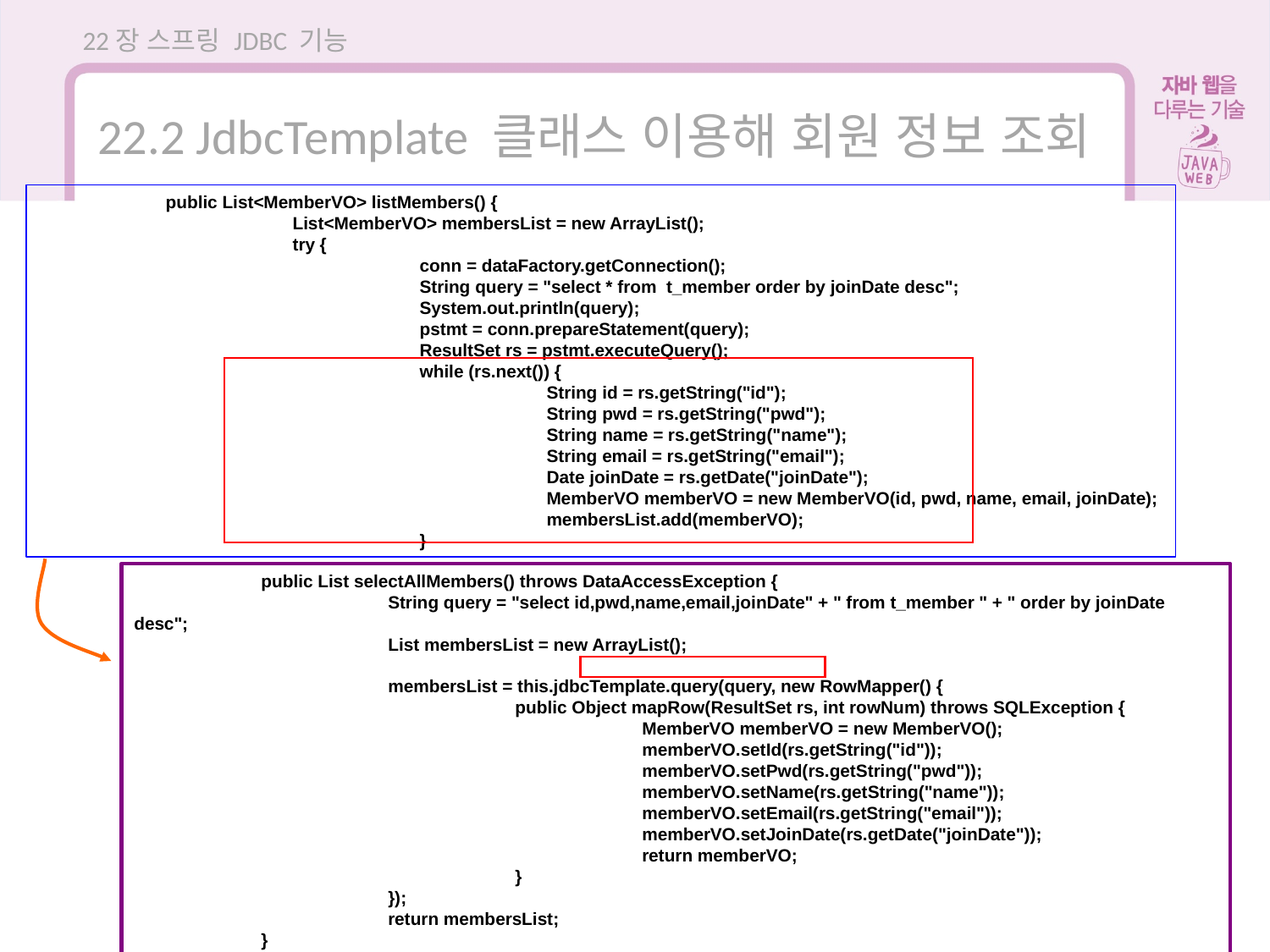

22장 스프링 JDBC 기능
22.2 JdbcTemplate 클래스 이용해 회원 정보 조회
	public List<MemberVO> listMembers() {
		List<MemberVO> membersList = new ArrayList();
		try {
			conn = dataFactory.getConnection();
			String query = "select * from  t_member order by joinDate desc";
			System.out.println(query);
			pstmt = conn.prepareStatement(query);
			ResultSet rs = pstmt.executeQuery();
			while (rs.next()) {
				String id = rs.getString("id");
				String pwd = rs.getString("pwd");
				String name = rs.getString("name");
				String email = rs.getString("email");
				Date joinDate = rs.getDate("joinDate");
				MemberVO memberVO = new MemberVO(id, pwd, name, email, joinDate);
				membersList.add(memberVO);
			}

	public List selectAllMembers() throws DataAccessException {
		String query = "select id,pwd,name,email,joinDate" + " from t_member " + " order by joinDate desc";
		List membersList = new ArrayList();

		membersList = this.jdbcTemplate.query(query, new RowMapper() {
			public Object mapRow(ResultSet rs, int rowNum) throws SQLException {
				MemberVO memberVO = new MemberVO();
				memberVO.setId(rs.getString("id"));
				memberVO.setPwd(rs.getString("pwd"));
				memberVO.setName(rs.getString("name"));
				memberVO.setEmail(rs.getString("email"));
				memberVO.setJoinDate(rs.getDate("joinDate"));
				return memberVO;
			}
		});
		return membersList;
	}